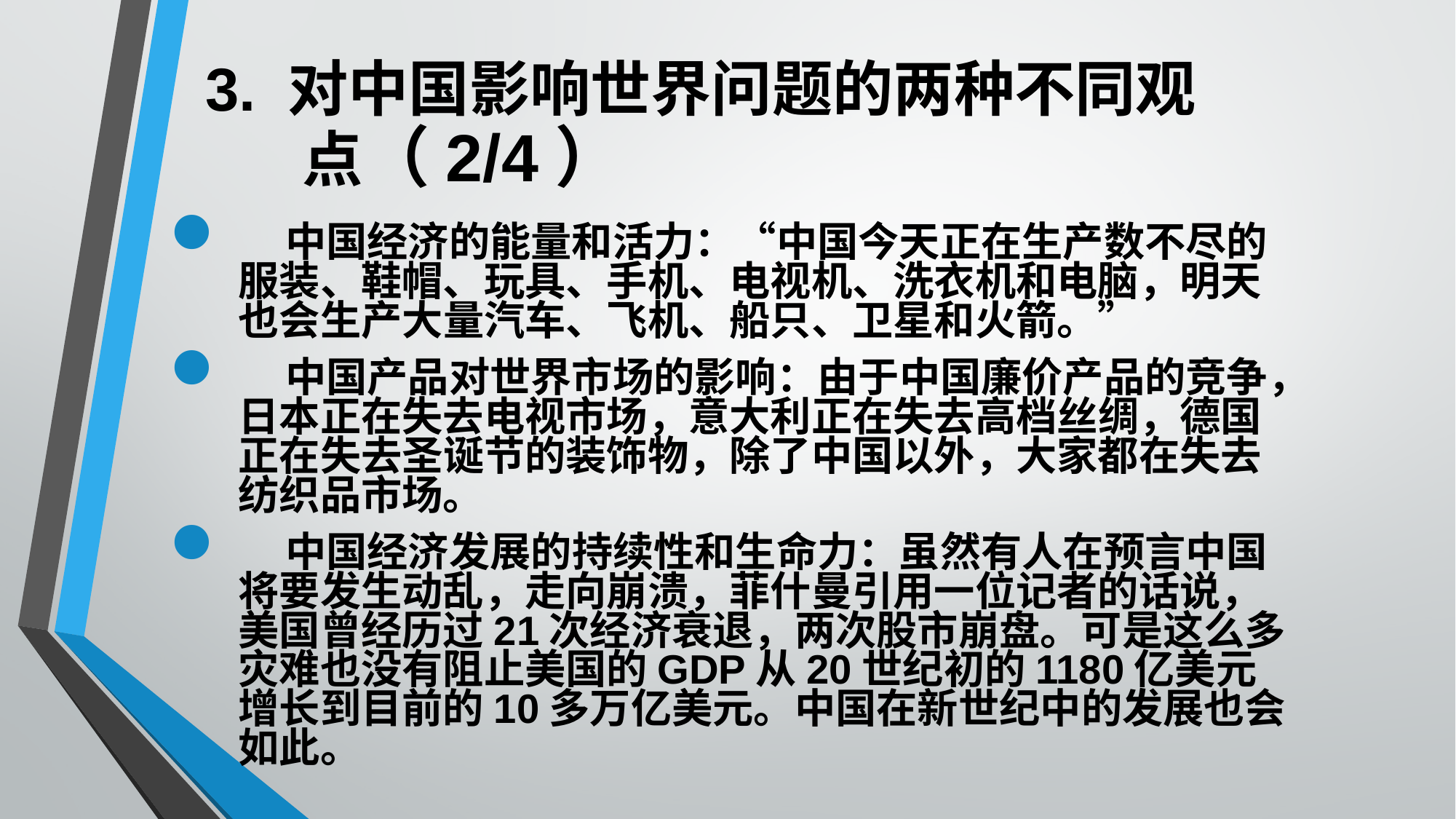

3. 对中国影响世界问题的两种不同观点（2/4）
    中国经济的能量和活力：“中国今天正在生产数不尽的服装、鞋帽、玩具、手机、电视机、洗衣机和电脑，明天也会生产大量汽车、飞机、船只、卫星和火箭。”
    中国产品对世界市场的影响：由于中国廉价产品的竞争，日本正在失去电视市场，意大利正在失去高档丝绸，德国正在失去圣诞节的装饰物，除了中国以外，大家都在失去纺织品市场。
    中国经济发展的持续性和生命力：虽然有人在预言中国将要发生动乱，走向崩溃，菲什曼引用一位记者的话说，美国曾经历过21次经济衰退，两次股市崩盘。可是这么多灾难也没有阻止美国的GDP从20世纪初的1180亿美元增长到目前的10多万亿美元。中国在新世纪中的发展也会如此。